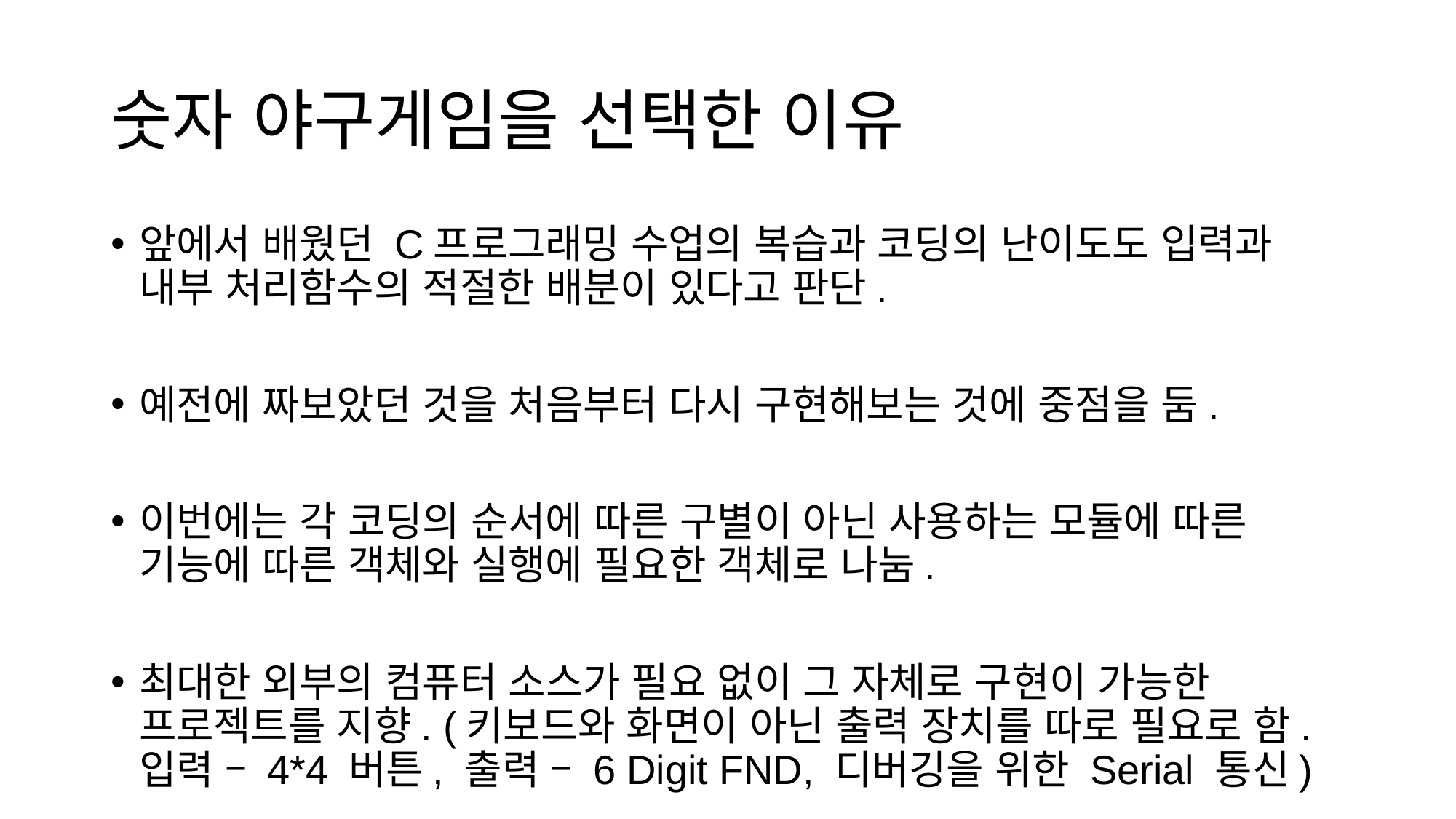

# 숫자 야구게임을 선택한 이유
앞에서 배웠던 C프로그래밍 수업의 복습과 코딩의 난이도도 입력과 내부 처리함수의 적절한 배분이 있다고 판단.

예전에 짜보았던 것을 처음부터 다시 구현해보는 것에 중점을 둠.

이번에는 각 코딩의 순서에 따른 구별이 아닌 사용하는 모듈에 따른 기능에 따른 객체와 실행에 필요한 객체로 나눔.

최대한 외부의 컴퓨터 소스가 필요 없이 그 자체로 구현이 가능한 프로젝트를 지향. (키보드와 화면이 아닌 출력 장치를 따로 필요로 함. 입력 – 4*4 버튼, 출력 – 6 Digit FND, 디버깅을 위한 Serial 통신)